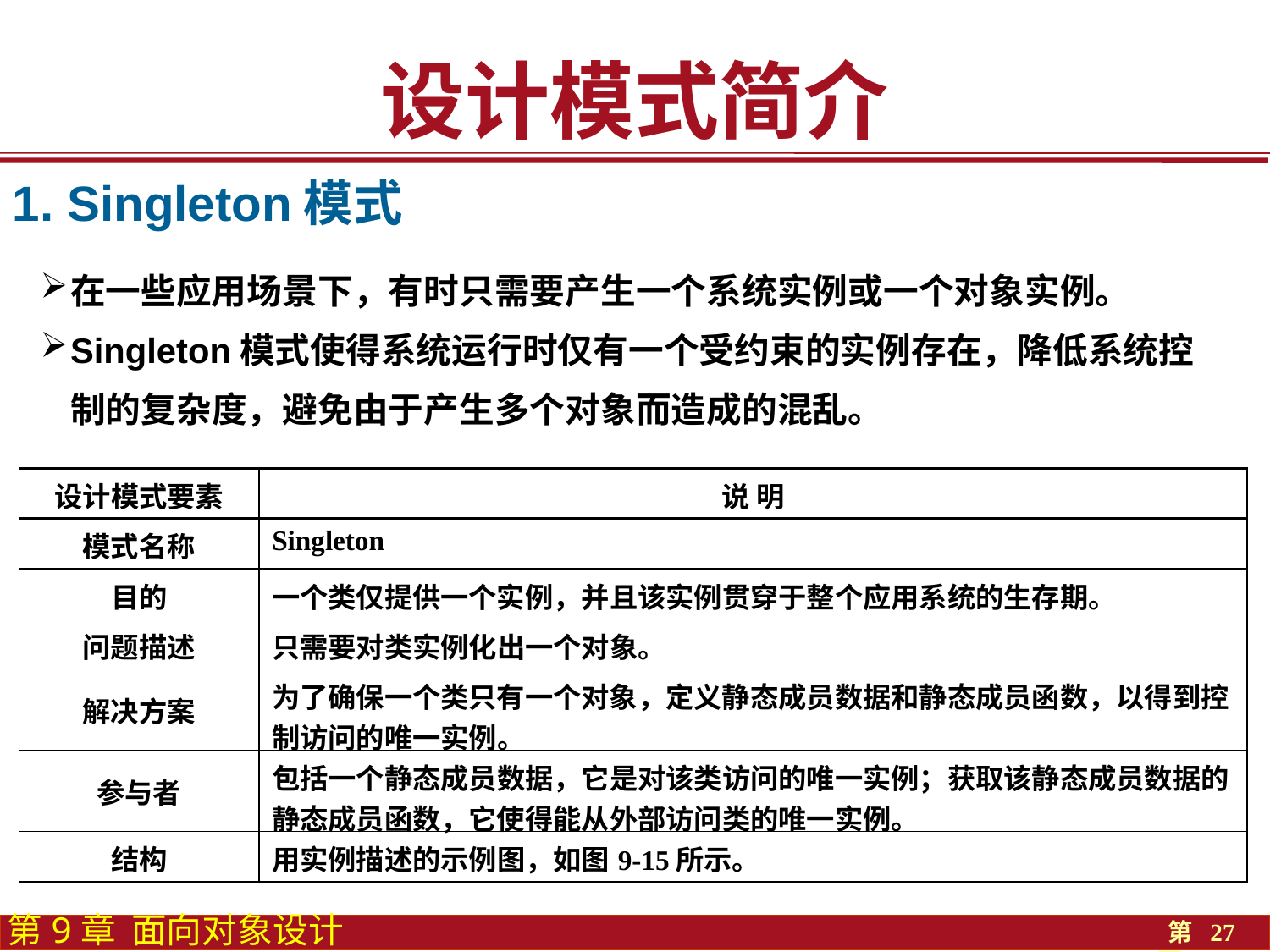

设计模式简介
1. Singleton模式
在一些应用场景下，有时只需要产生一个系统实例或一个对象实例。
Singleton模式使得系统运行时仅有一个受约束的实例存在，降低系统控制的复杂度，避免由于产生多个对象而造成的混乱。
| 设计模式要素 | 说 明 |
| --- | --- |
| 模式名称 | Singleton |
| 目的 | 一个类仅提供一个实例，并且该实例贯穿于整个应用系统的生存期。 |
| 问题描述 | 只需要对类实例化出一个对象。 |
| 解决方案 | 为了确保一个类只有一个对象，定义静态成员数据和静态成员函数，以得到控制访问的唯一实例。 |
| 参与者 | 包括一个静态成员数据，它是对该类访问的唯一实例；获取该静态成员数据的静态成员函数，它使得能从外部访问类的唯一实例。 |
| 结构 | 用实例描述的示例图，如图9-15所示。 |